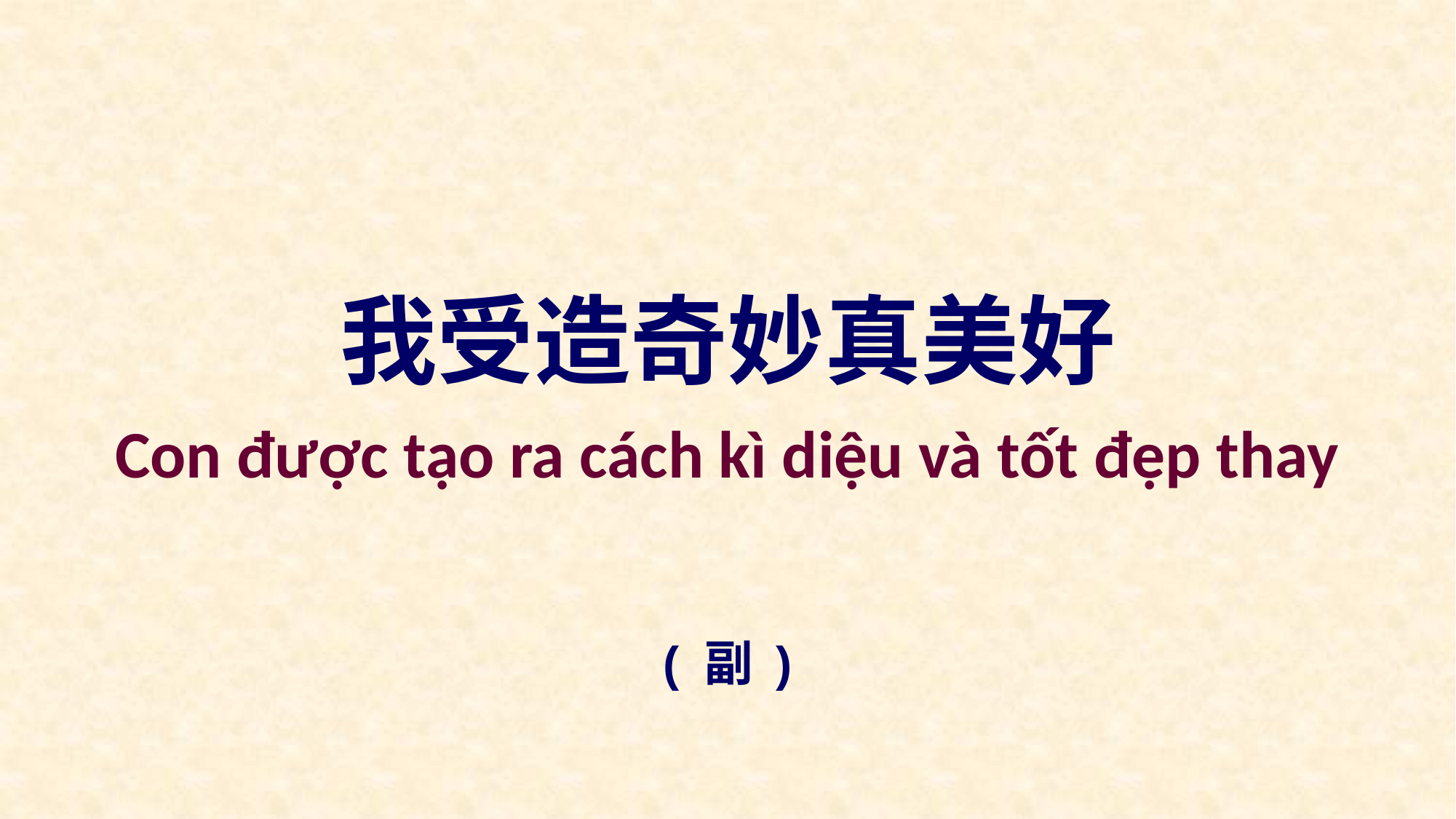

我受造奇妙真美好
Con được tạo ra cách kì diệu và tốt đẹp thay
( 副 )